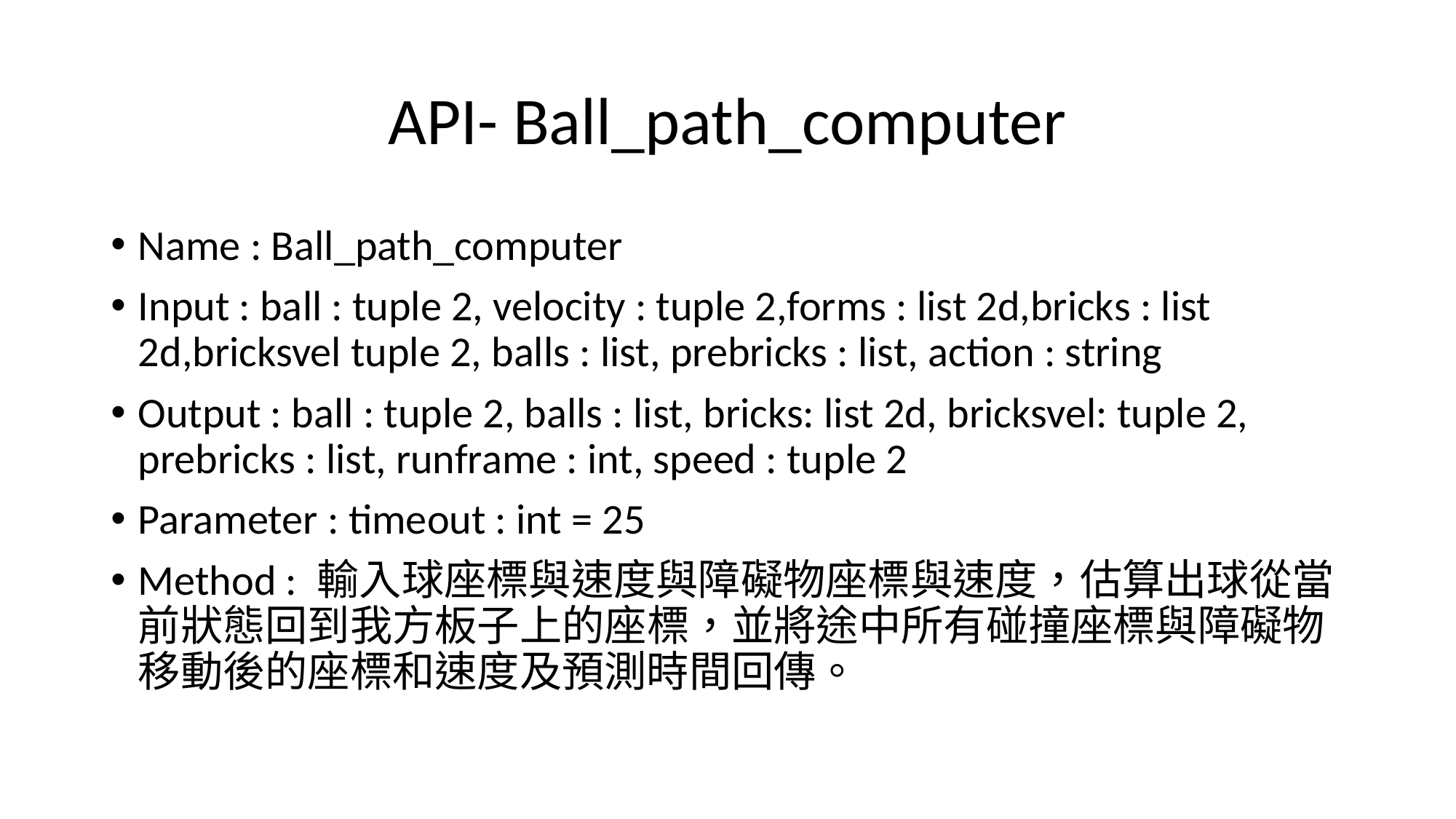

# API- Ball_path_computer
Name : Ball_path_computer
Input : ball : tuple 2, velocity : tuple 2,forms : list 2d,bricks : list 2d,bricksvel tuple 2, balls : list, prebricks : list, action : string
Output : ball : tuple 2, balls : list, bricks: list 2d, bricksvel: tuple 2, prebricks : list, runframe : int, speed : tuple 2
Parameter : timeout : int = 25
Method : 輸入球座標與速度與障礙物座標與速度，估算出球從當前狀態回到我方板子上的座標，並將途中所有碰撞座標與障礙物移動後的座標和速度及預測時間回傳。